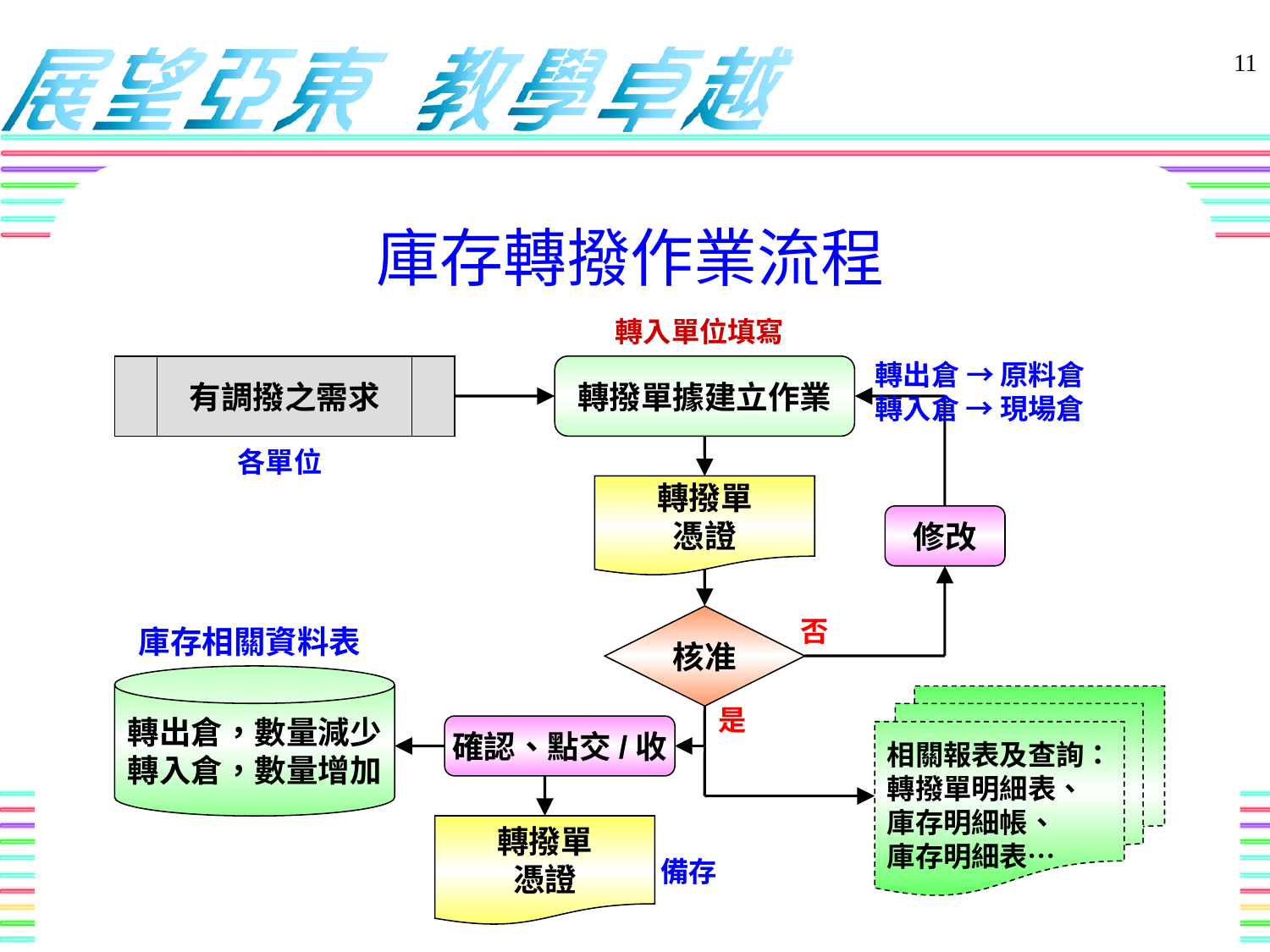

11
庫存轉撥作業流程
轉入單位填寫

轉出倉 → 原料倉
轉入倉 → 現場倉
有調撥之需求
轉撥單據建立作業

各單位

轉撥單
憑證
修改

核准
否
庫存相關資料表

轉出倉，數量減少
轉入倉，數量增加
相關報表及查詢：
轉撥單明細表、
庫存明細帳、
庫存明細表…
是

確認、點交/收

轉撥單
憑證
備存